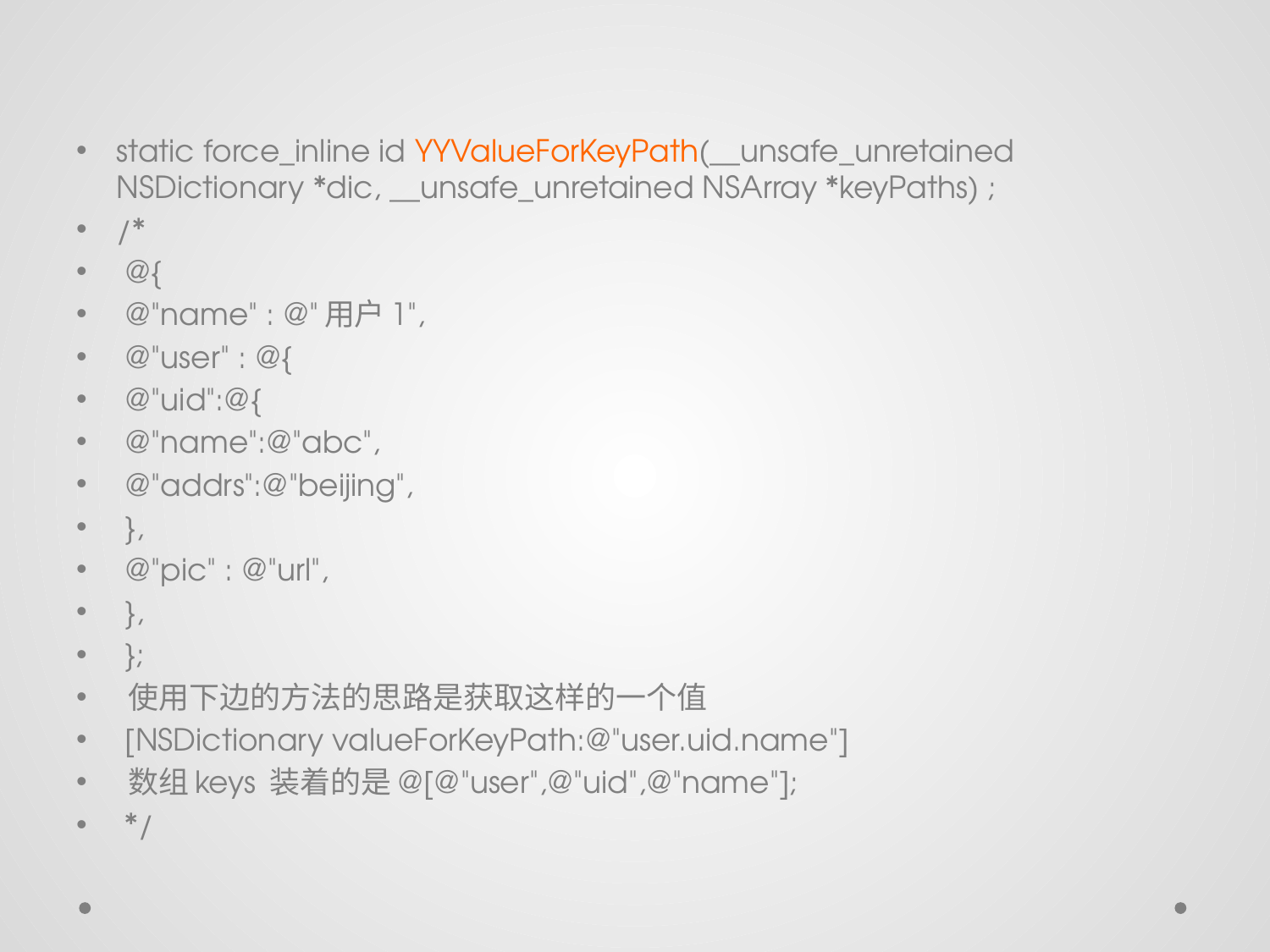

#
static force_inline id YYValueForKeyPath(__unsafe_unretained NSDictionary *dic, __unsafe_unretained NSArray *keyPaths) ;
/*
 @{
 @"name" : @"用户1",
 @"user" : @{
 @"uid":@{
 @"name":@"abc",
 @"addrs":@"beijing",
 },
 @"pic" : @"url",
 },
 };
 使用下边的方法的思路是获取这样的一个值
 [NSDictionary valueForKeyPath:@"user.uid.name"]
 数组keys 装着的是@[@"user",@"uid",@"name"];
 */